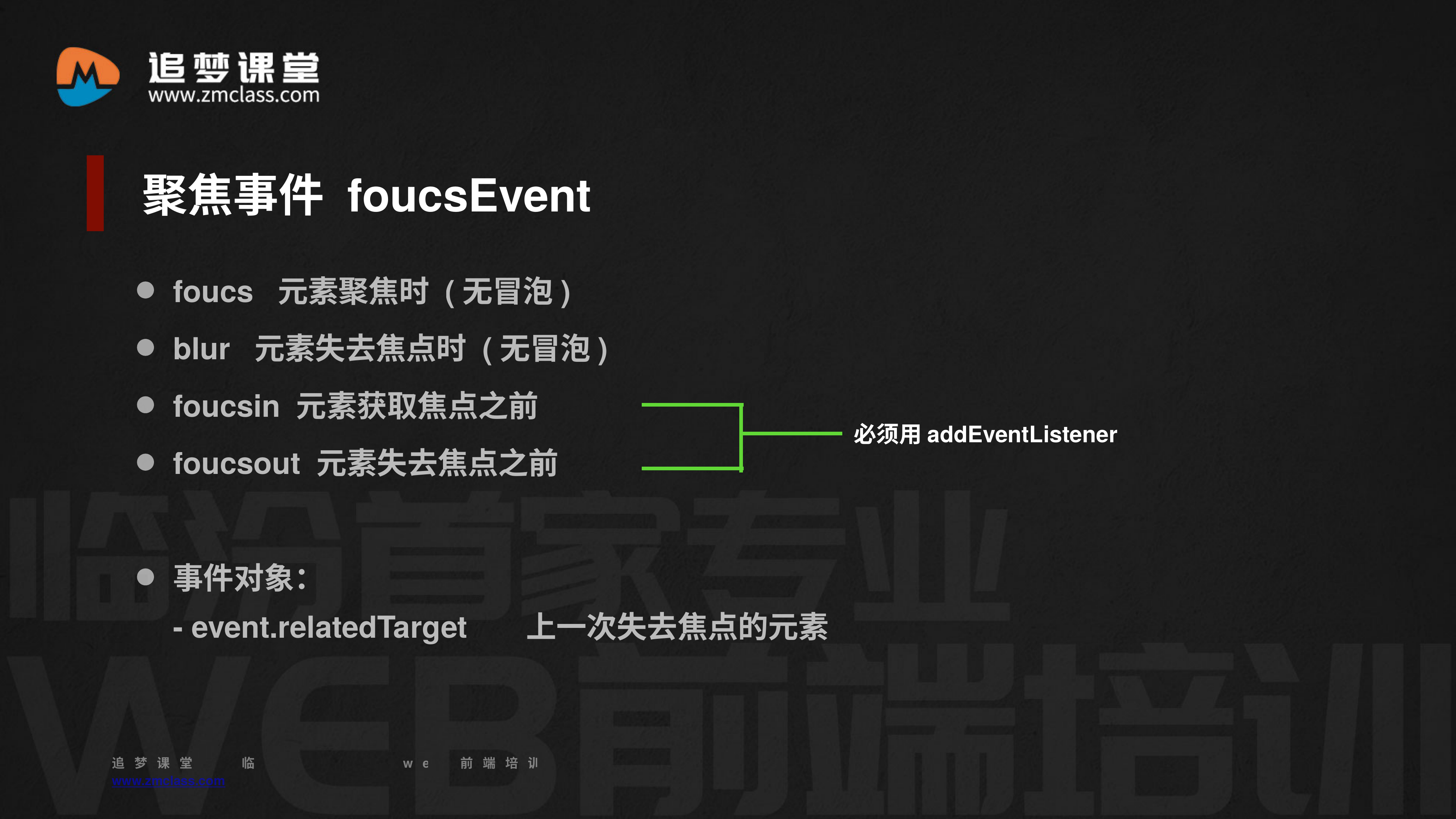

聚焦事件 foucsEvent
foucs  元素聚焦时 (无冒泡)

blur  元素失去焦点时 (无冒泡)

foucsin 元素获取焦点之前

必须用addEventListener

foucsout 元素失去焦点之前

事件对象：

- event.relatedTarget      上一次失去焦点的元素
追梦课堂   临汾首家专业的web前端培训机构                                                          www.zmclass.com
10